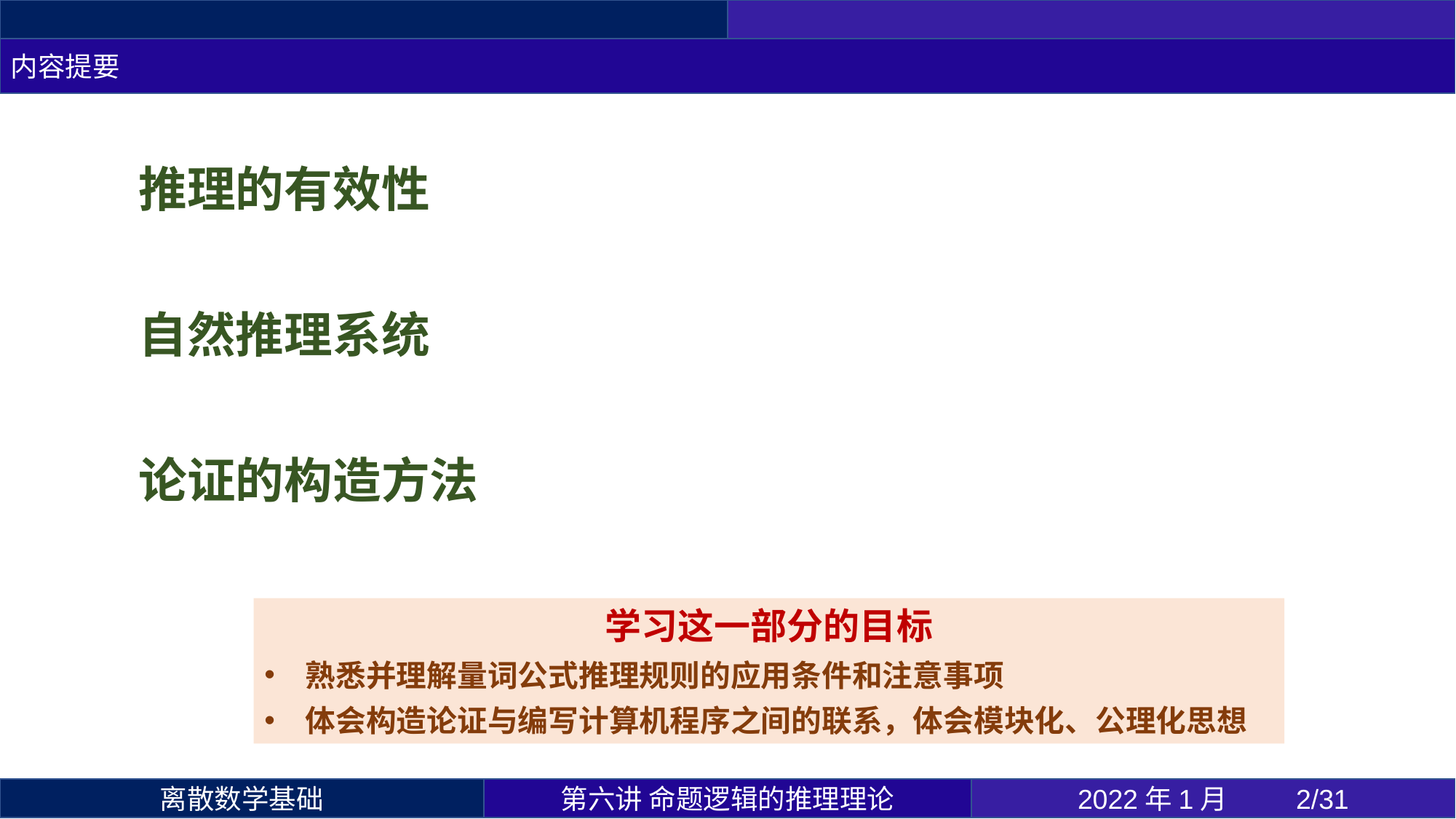

内容提要
推理的有效性
自然推理系统
论证的构造方法
学习这一部分的目标
熟悉并理解量词公式推理规则的应用条件和注意事项
体会构造论证与编写计算机程序之间的联系，体会模块化、公理化思想
第六讲 命题逻辑的推理理论
2022年1月 	2/31
离散数学基础